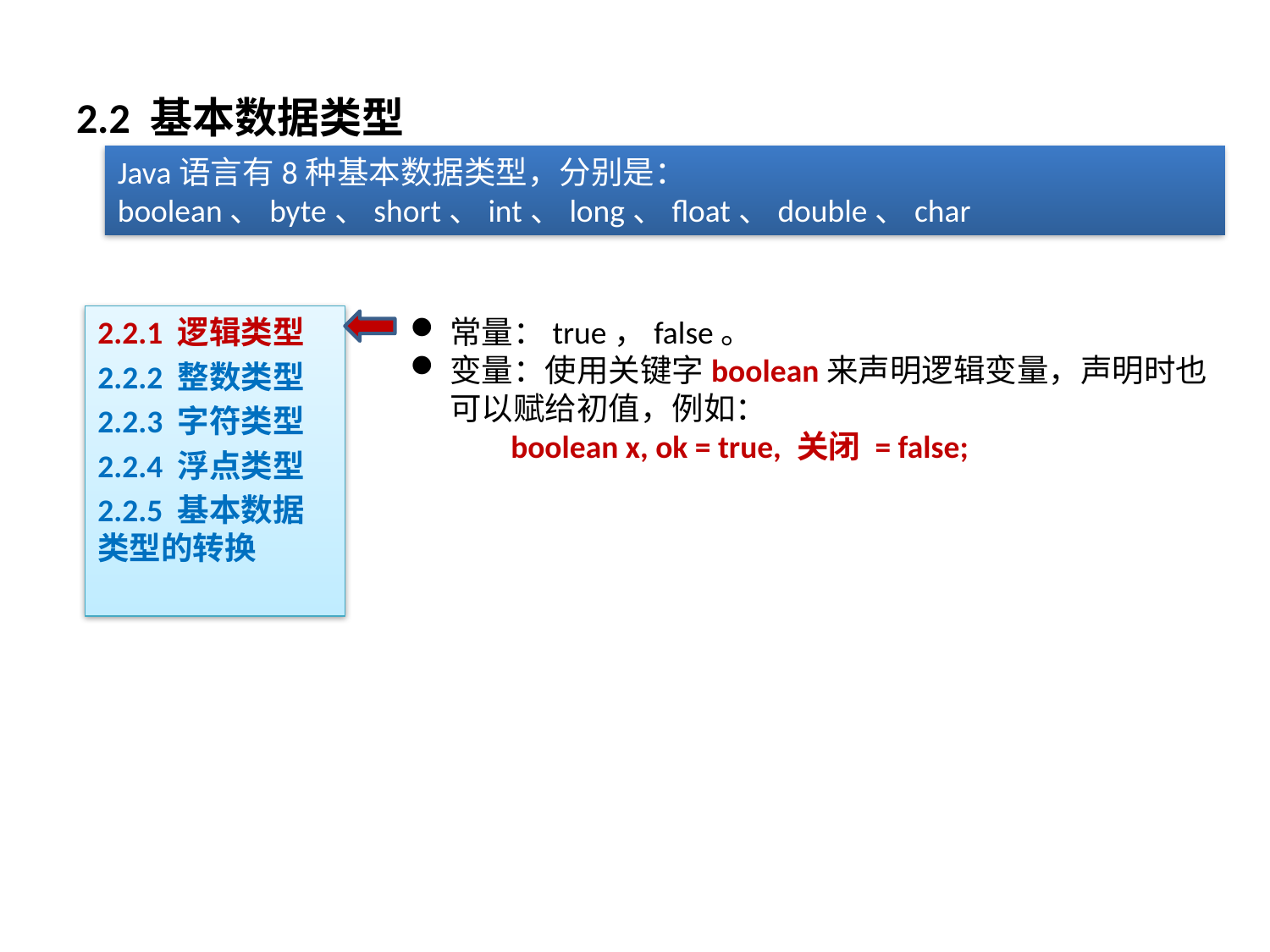

# 2.2 基本数据类型
Java语言有8种基本数据类型，分别是：
boolean、byte、short、int、long、float、double、char
常量：true，false。
变量：使用关键字boolean来声明逻辑变量，声明时也可以赋给初值，例如：
              boolean x, ok = true, 关闭 = false;
2.2.1 逻辑类型
2.2.2 整数类型
2.2.3 字符类型
2.2.4 浮点类型
2.2.5 基本数据类型的转换